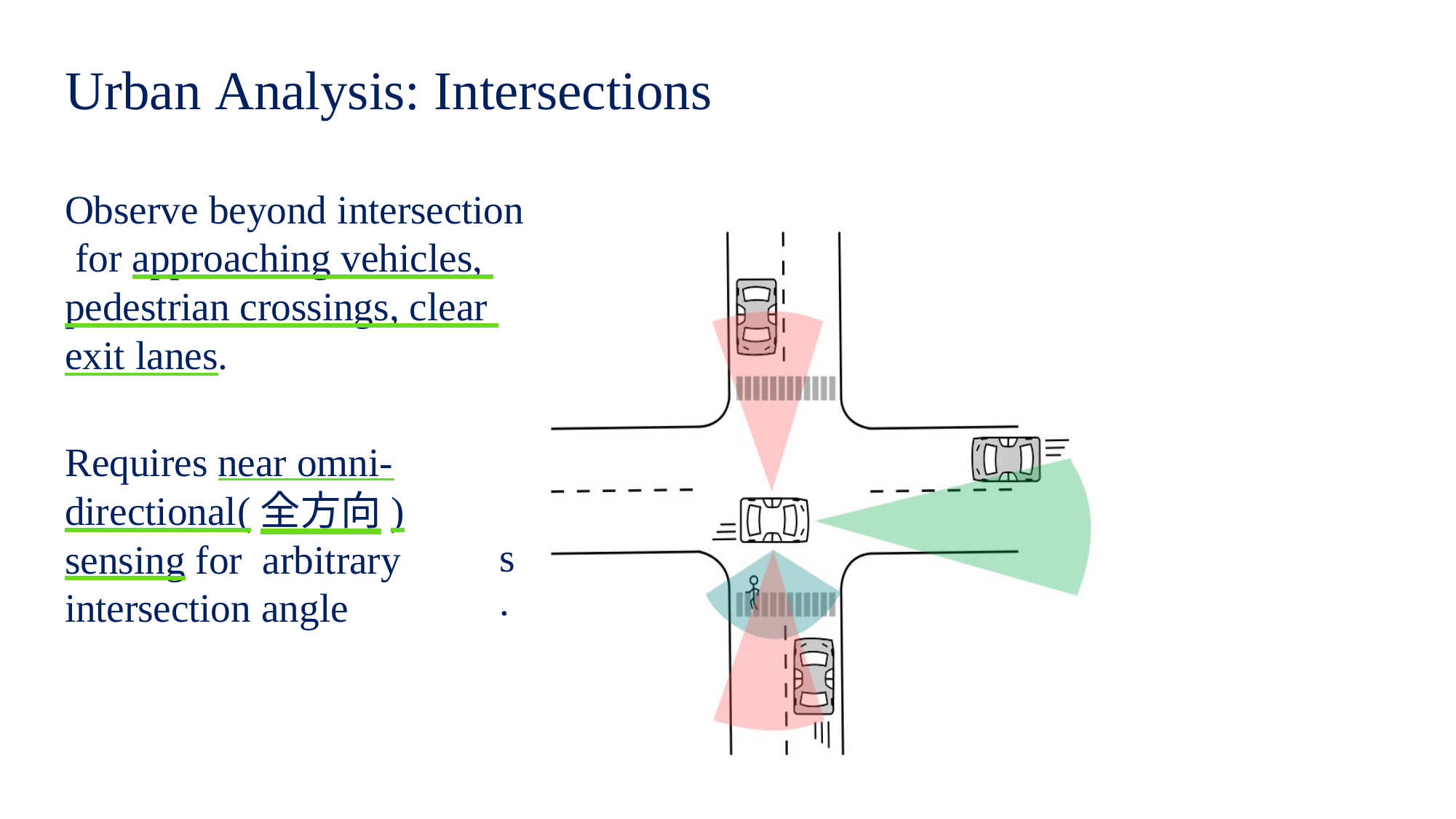

# Urban Analysis: Intersections
Observe beyond intersection  for approaching vehicles,  pedestrian crossings, clear  exit lanes.

Requires near omni-  directional(全方向) sensing for  arbitrary intersection angle

s.